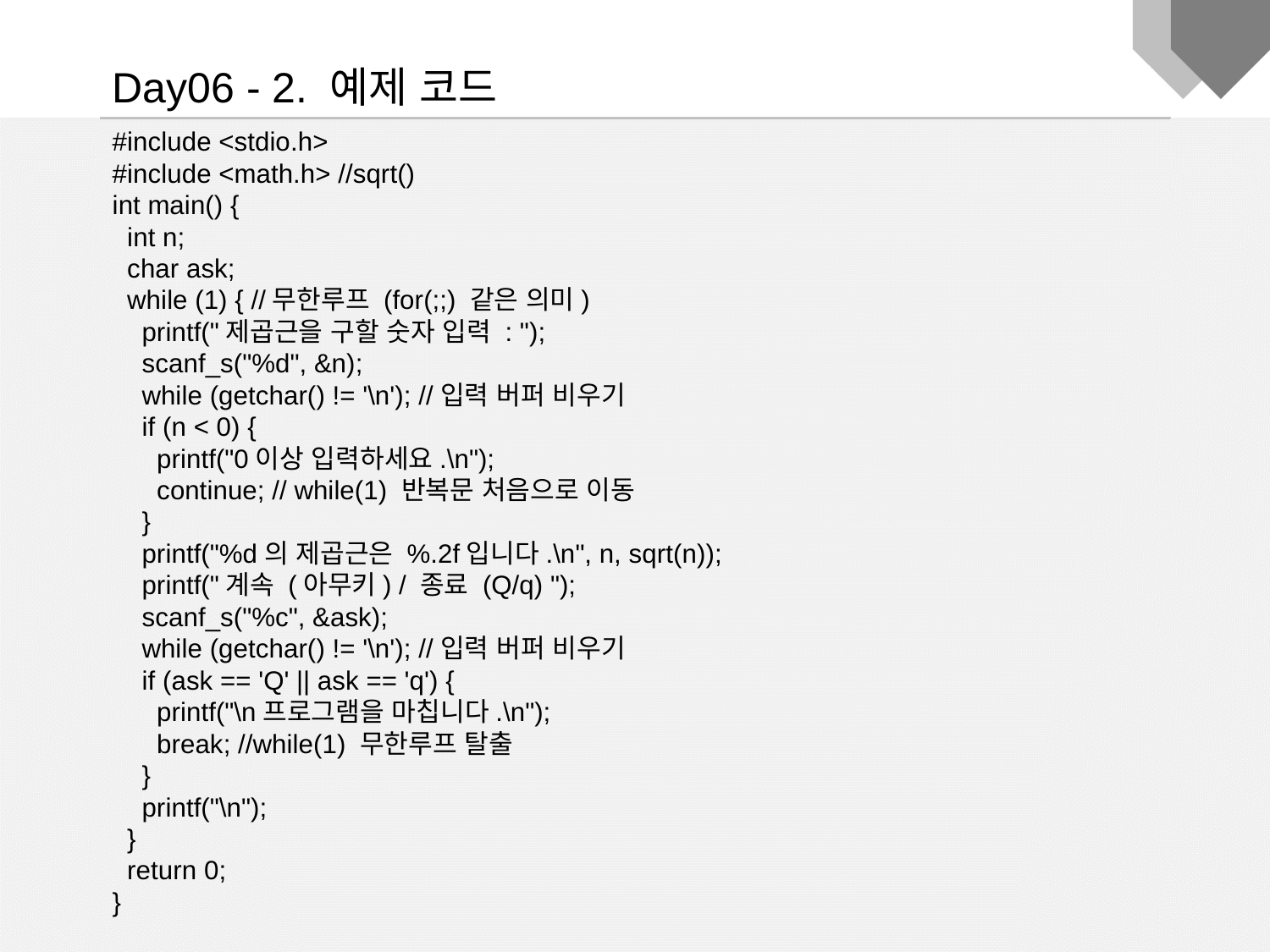

Day06 - 2. 예제 코드
#include <stdio.h>
#include <math.h> //sqrt()
int main() {
  int n;
  char ask;
  while (1) { //무한루프 (for(;;) 같은 의미)
    printf("제곱근을 구할 숫자 입력 : ");
    scanf_s("%d", &n);
    while (getchar() != '\n'); //입력 버퍼 비우기
    if (n < 0) {
      printf("0이상 입력하세요.\n");
      continue; // while(1) 반복문 처음으로 이동
    }
    printf("%d의 제곱근은 %.2f입니다.\n", n, sqrt(n));
    printf("계속 (아무키) / 종료 (Q/q) ");
    scanf_s("%c", &ask);
    while (getchar() != '\n'); //입력 버퍼 비우기
    if (ask == 'Q' || ask == 'q') {
      printf("\n프로그램을 마칩니다.\n");
      break; //while(1) 무한루프 탈출
    }
    printf("\n");
  }
  return 0;
}